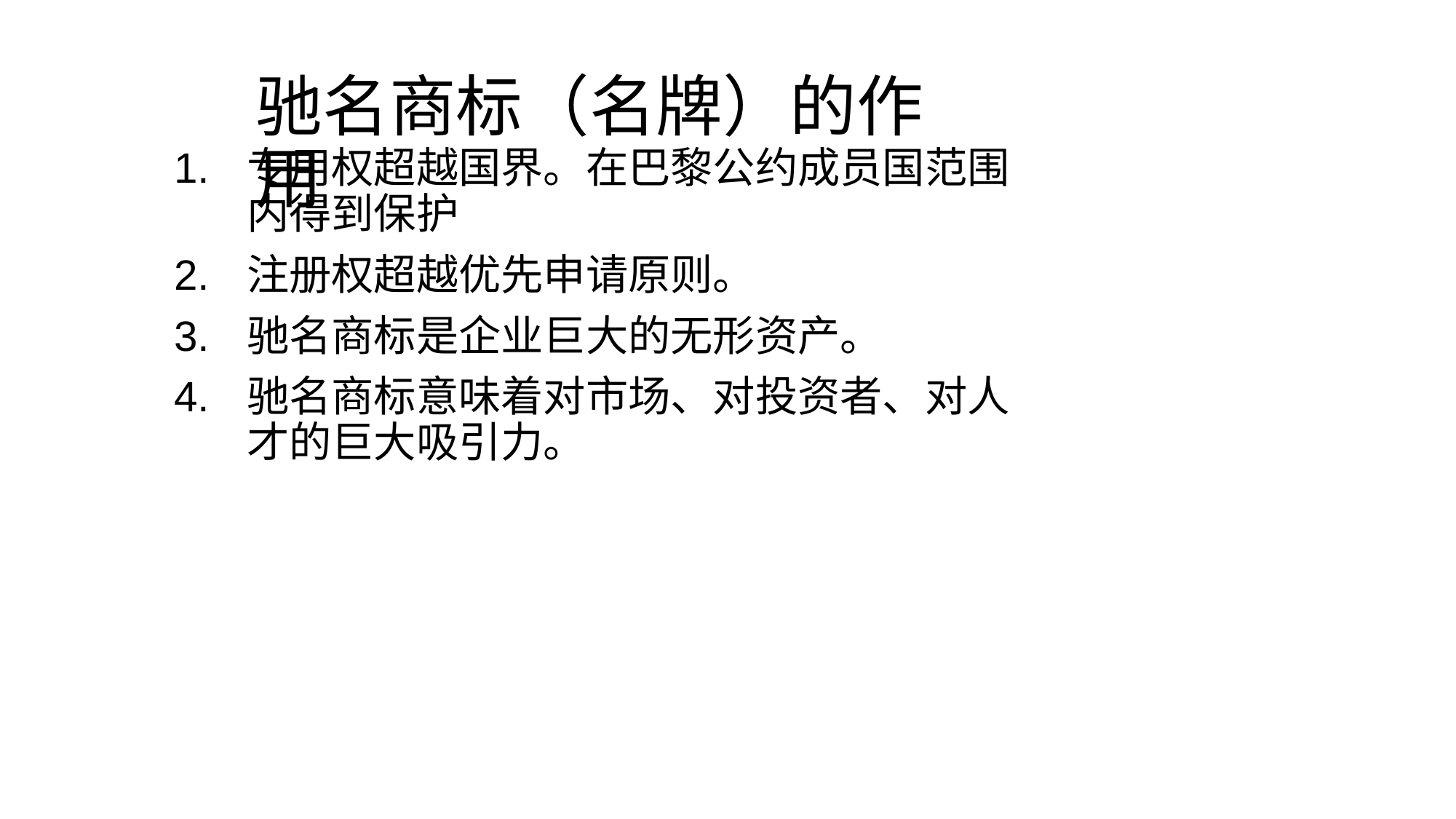

驰名商标（名牌）的作用
专用权超越国界。在巴黎公约成员国范围内得到保护
注册权超越优先申请原则。
驰名商标是企业巨大的无形资产。
驰名商标意味着对市场、对投资者、对人才的巨大吸引力。